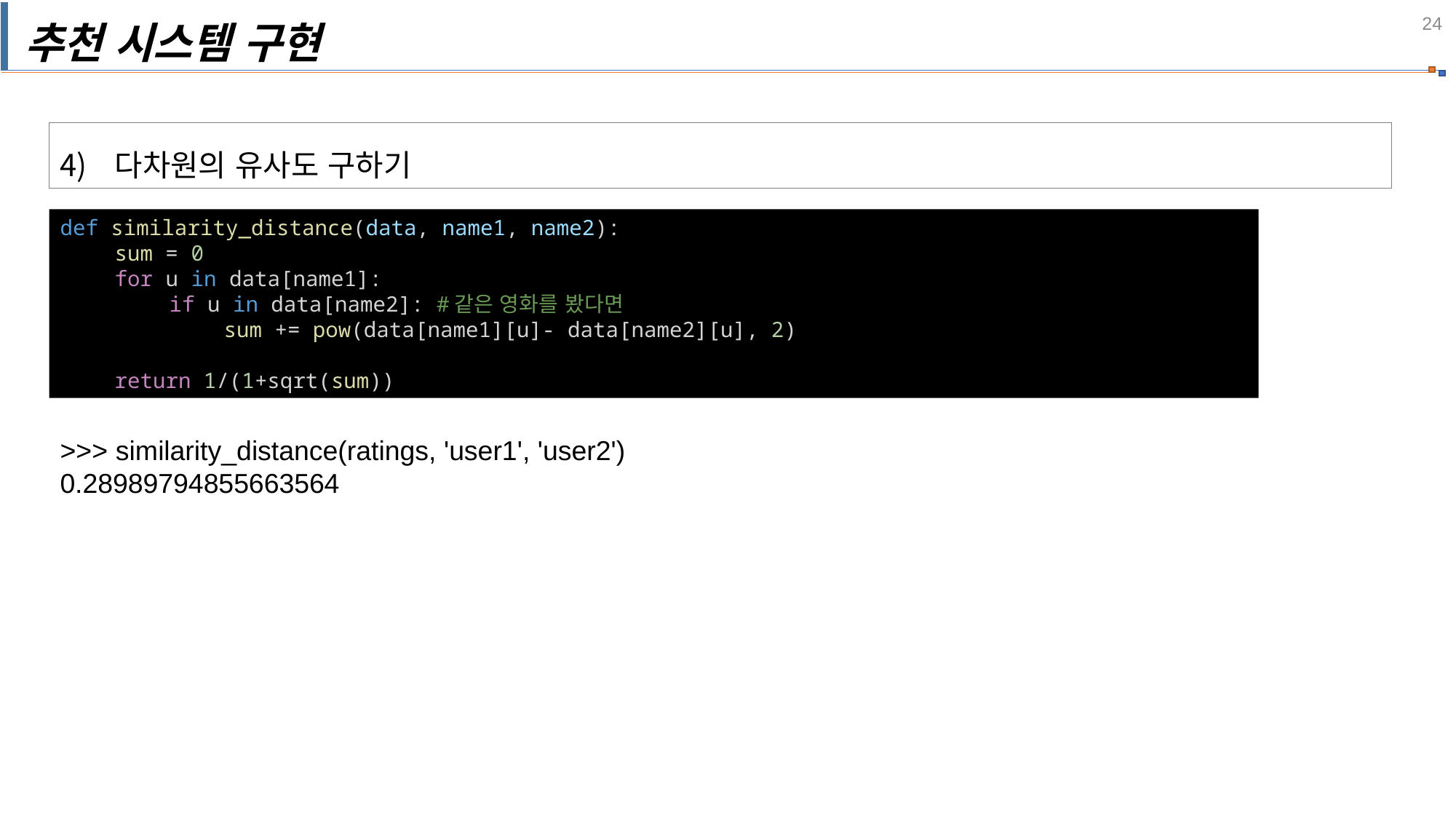

추천 시스템 구현
다차원의 유사도 구하기
def similarity_distance(data, name1, name2):
sum = 0
for u in data[name1]:
if u in data[name2]: #같은 영화를 봤다면
sum += pow(data[name1][u]- data[name2][u], 2)

return 1/(1+sqrt(sum))
>>> similarity_distance(ratings, 'user1', 'user2')
0.28989794855663564